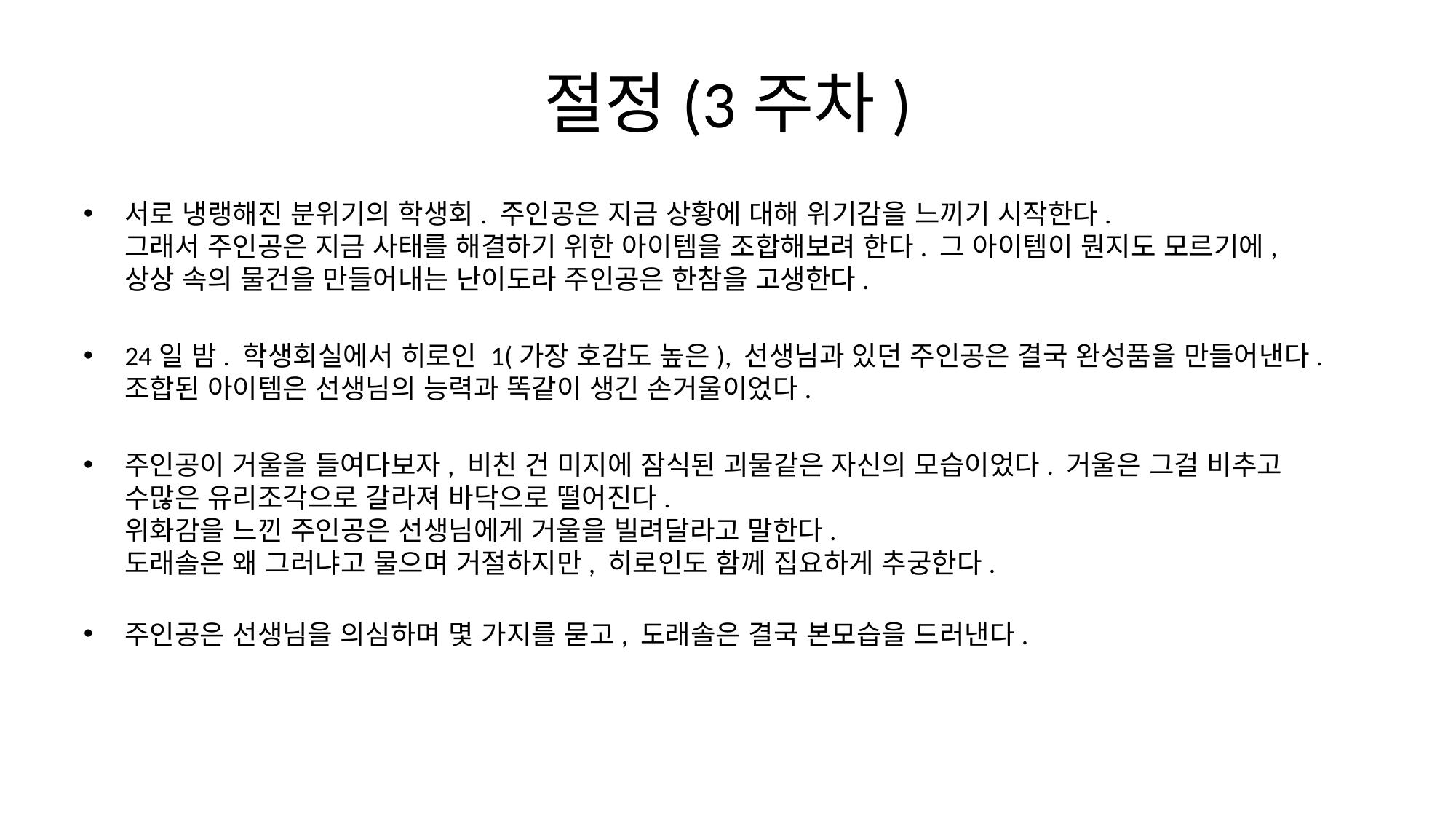

# 절정(3주차)
서로 냉랭해진 분위기의 학생회. 주인공은 지금 상황에 대해 위기감을 느끼기 시작한다.
그래서 주인공은 지금 사태를 해결하기 위한 아이템을 조합해보려 한다. 그 아이템이 뭔지도 모르기에,
상상 속의 물건을 만들어내는 난이도라 주인공은 한참을 고생한다.

24일 밤. 학생회실에서 히로인 1(가장 호감도 높은), 선생님과 있던 주인공은 결국 완성품을 만들어낸다.  조합된 아이템은 선생님의 능력과 똑같이 생긴 손거울이었다.

주인공이 거울을 들여다보자, 비친 건 미지에 잠식된 괴물같은 자신의 모습이었다. 거울은 그걸 비추고
수많은 유리조각으로 갈라져 바닥으로 떨어진다.
위화감을 느낀 주인공은 선생님에게 거울을 빌려달라고 말한다.
도래솔은 왜 그러냐고 물으며 거절하지만, 히로인도 함께 집요하게 추궁한다.
주인공은 선생님을 의심하며 몇 가지를 묻고, 도래솔은 결국 본모습을 드러낸다.